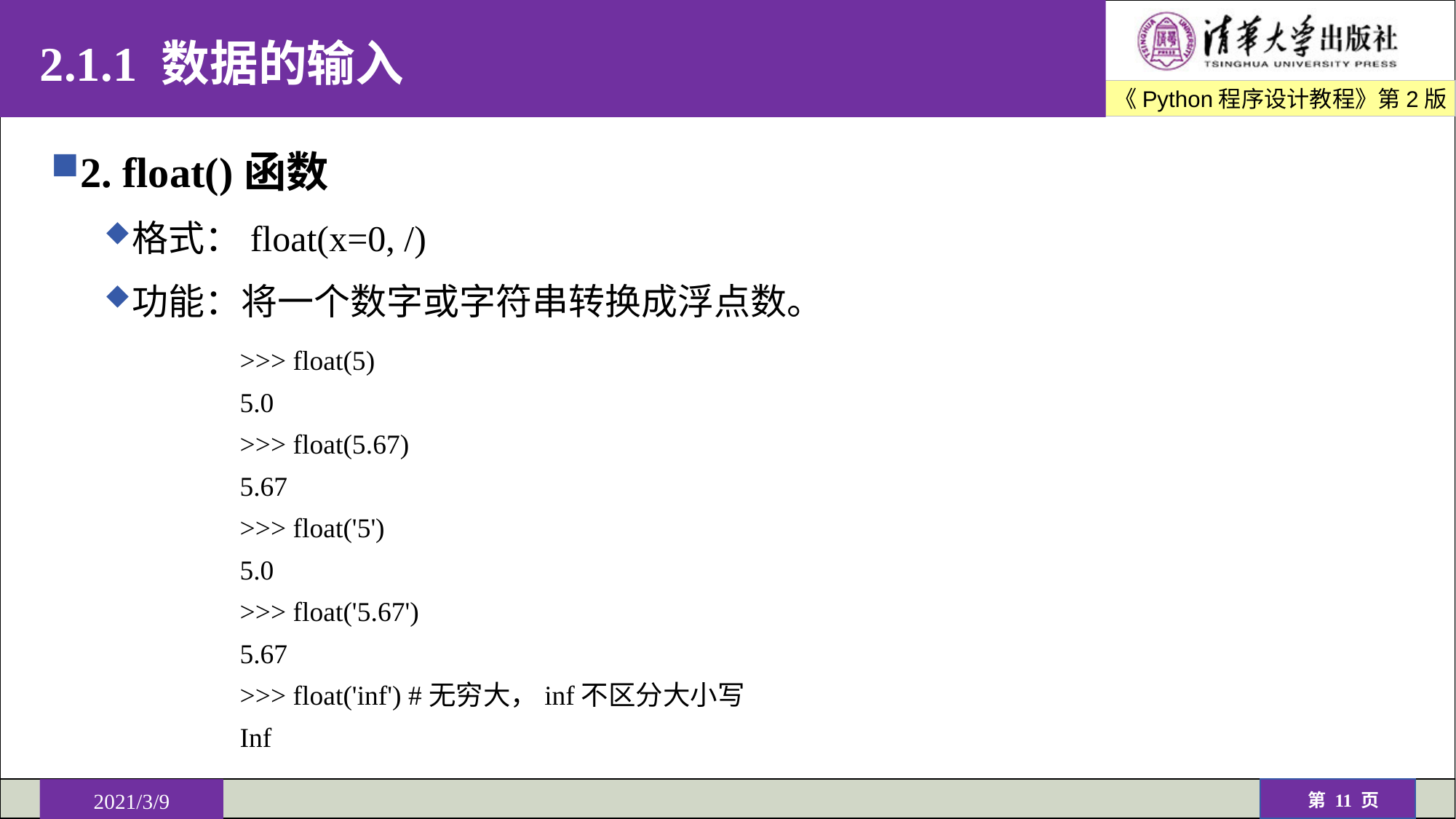

# 2.1.1 数据的输入
2. float()函数
格式：float(x=0, /)
功能：将一个数字或字符串转换成浮点数。
>>> float(5)
5.0
>>> float(5.67)
5.67
>>> float('5')
5.0
>>> float('5.67')
5.67
>>> float('inf') #无穷大，inf不区分大小写
Inf